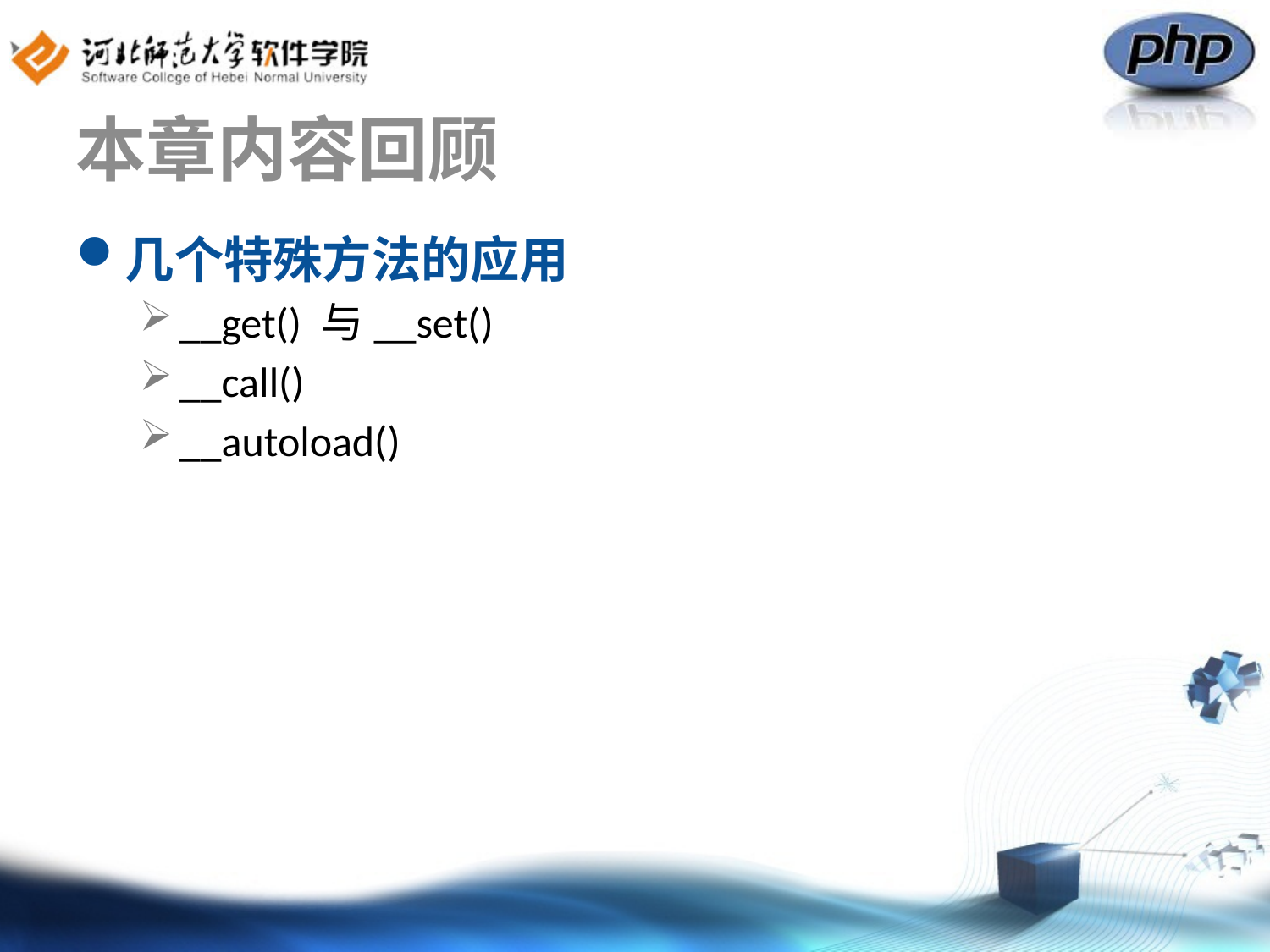

# 本章内容回顾
几个特殊方法的应用
__get() 与__set()
__call()
__autoload()